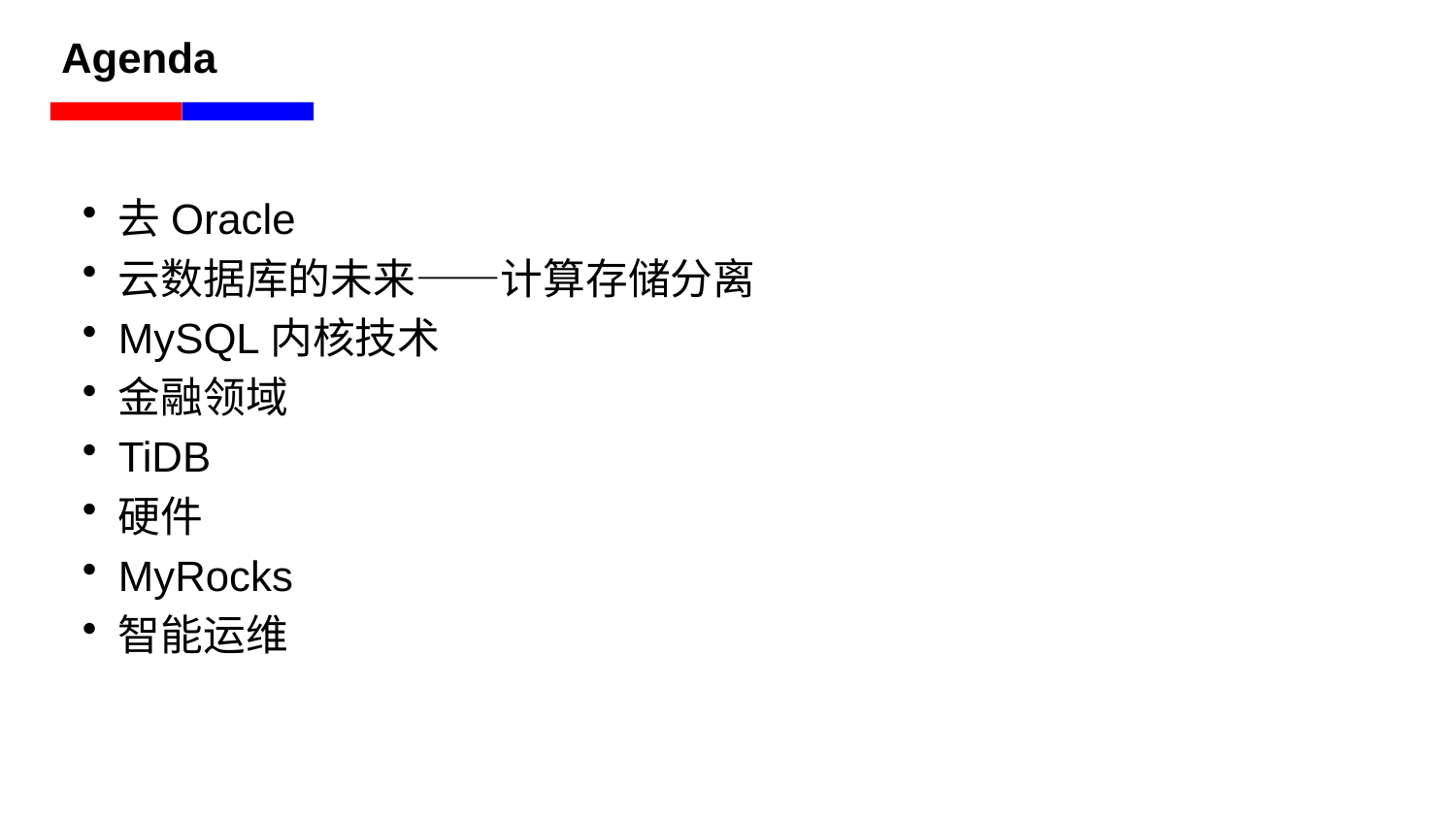

# Agenda
去Oracle
云数据库的未来——计算存储分离
MySQL内核技术
金融领域
TiDB
硬件
MyRocks
智能运维